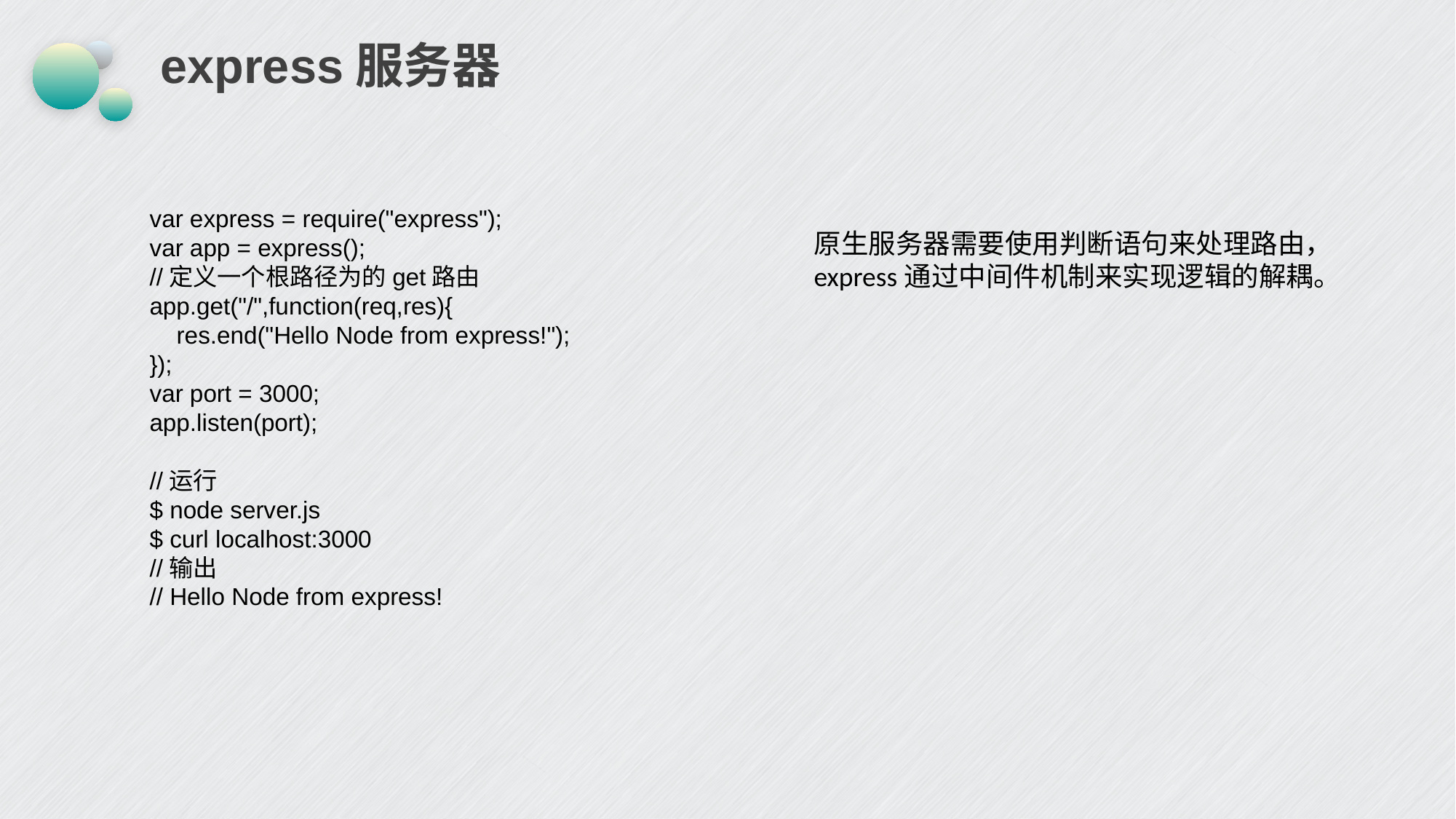

# express服务器

var express = require("express");var app = express();//定义一个根路径为的get路由app.get("/",function(req,res){      res.end("Hello Node from express!");});var port = 3000;app.listen(port); //运行$ node server.js$ curl localhost:3000 //输出// Hello Node from express!
原生服务器需要使用判断语句来处理路由，
express通过中间件机制来实现逻辑的解耦。